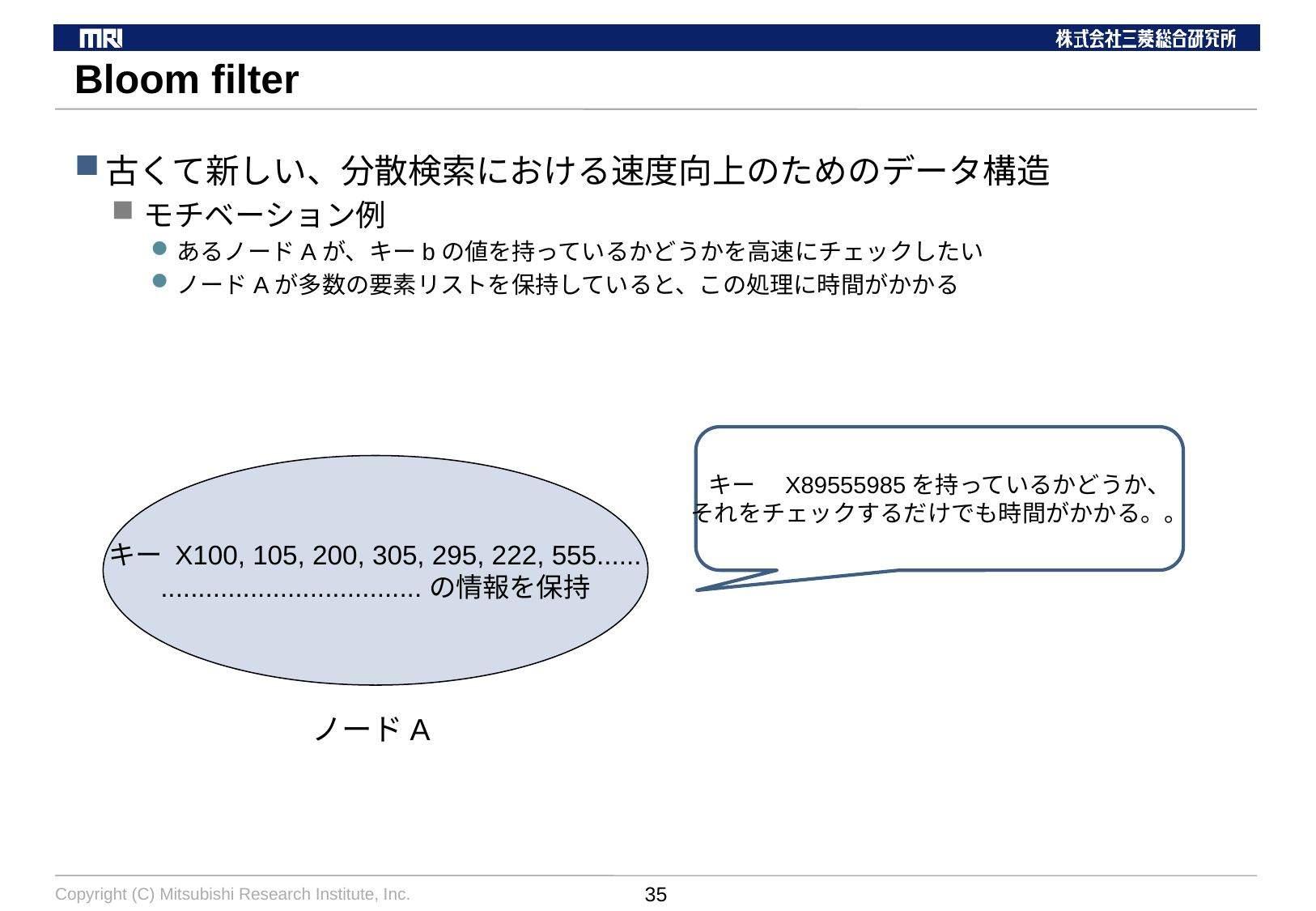

# Bloom filter
古くて新しい、分散検索における速度向上のためのデータ構造
モチベーション例
あるノードAが、キーbの値を持っているかどうかを高速にチェックしたい
ノードAが多数の要素リストを保持していると、この処理に時間がかかる
キー　X89555985を持っているかどうか、
それをチェックするだけでも時間がかかる。。
キー X100, 105, 200, 305, 295, 222, 555......
...................................の情報を保持
ノードA
Copyright (C) Mitsubishi Research Institute, Inc.
35